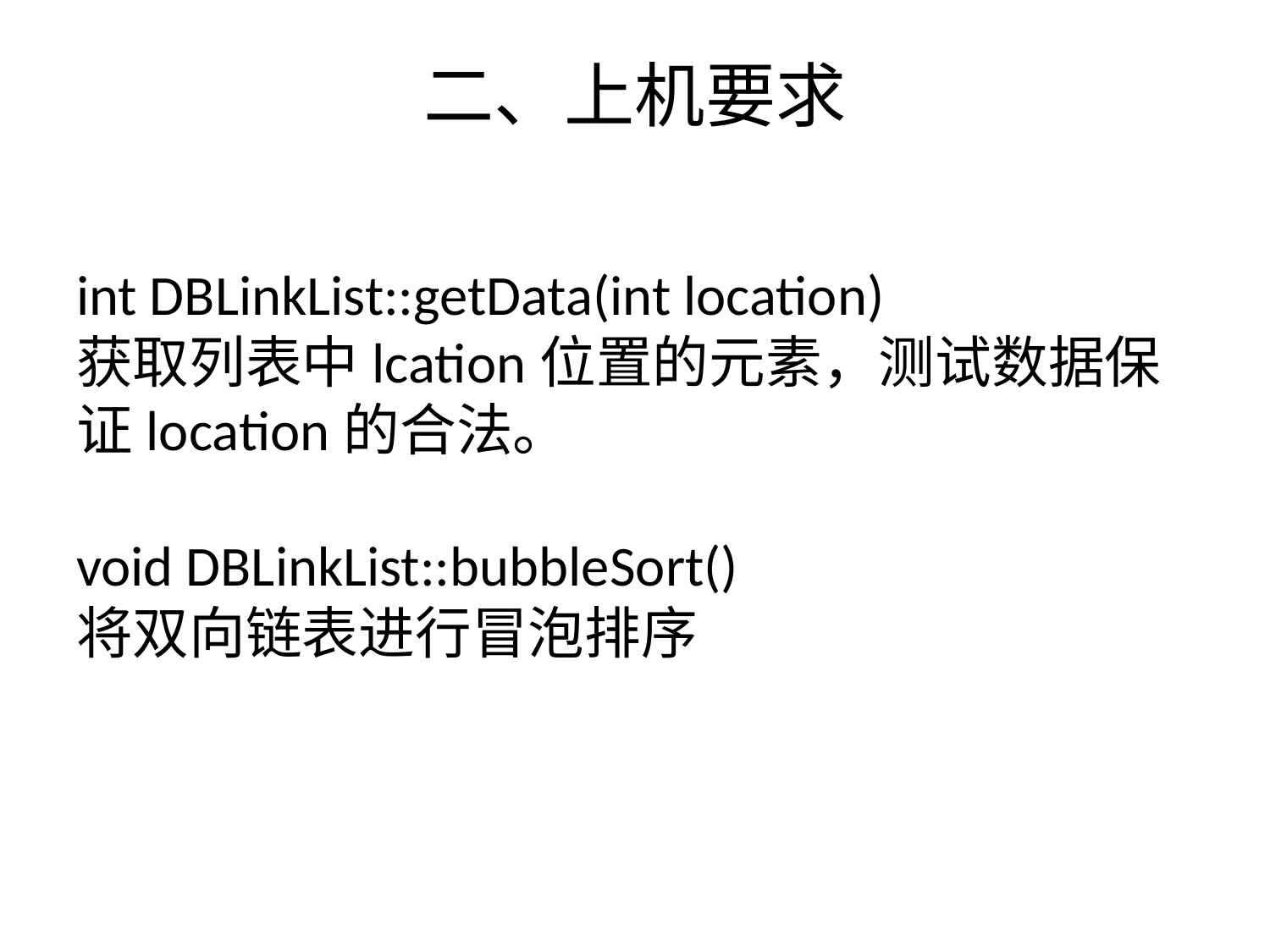

# 二、上机要求

int DBLinkList::getData(int location)
获取列表中lcation位置的元素，测试数据保证location的合法。

void DBLinkList::bubbleSort()
将双向链表进行冒泡排序